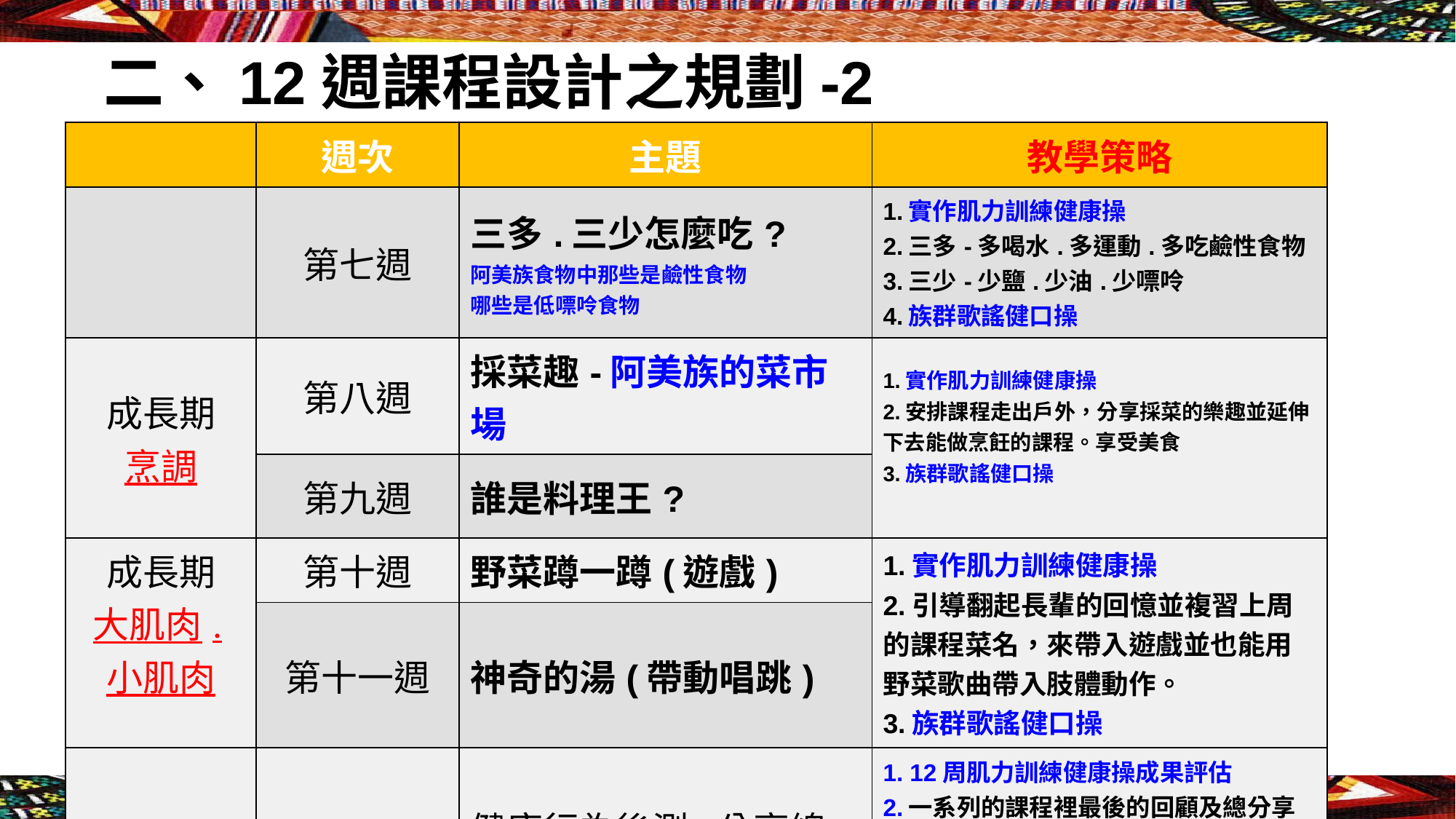

# 二、12週課程設計之規劃-2
|  | 週次 | 主題 | 教學策略 |
| --- | --- | --- | --- |
|  | 第七週 | 三多.三少怎麼吃? 阿美族食物中那些是鹼性食物 哪些是低嘌呤食物 | 1.實作肌力訓練健康操 2.三多-多喝水.多運動.多吃鹼性食物 3.三少-少鹽.少油.少嘌呤 4.族群歌謠健口操 |
| 成長期 烹調 | 第八週 | 採菜趣-阿美族的菜市場 | 1.實作肌力訓練健康操 2.安排課程走出戶外，分享採菜的樂趣並延伸下去能做烹飪的課程。享受美食 3.族群歌謠健口操 |
|  | 第九週 | 誰是料理王? |  |
| 成長期 大肌肉.小肌肉 | 第十週 | 野菜蹲一蹲(遊戲) | 1.實作肌力訓練健康操 2.引導翻起長輩的回憶並複習上周的課程菜名，來帶入遊戲並也能用野菜歌曲帶入肢體動作。 3.族群歌謠健口操 |
|  | 第十一週 | 神奇的湯(帶動唱跳) |  |
| 結穗期 | 第十二週 | 健康行為後測-分享總回顧及前瞻 | 1. 12周肌力訓練健康操成果評估 2.一系列的課程裡最後的回顧及總分享非 常重要，回饋更是領導者最大的動力。 3.協助長者後測評估及問卷調查 |